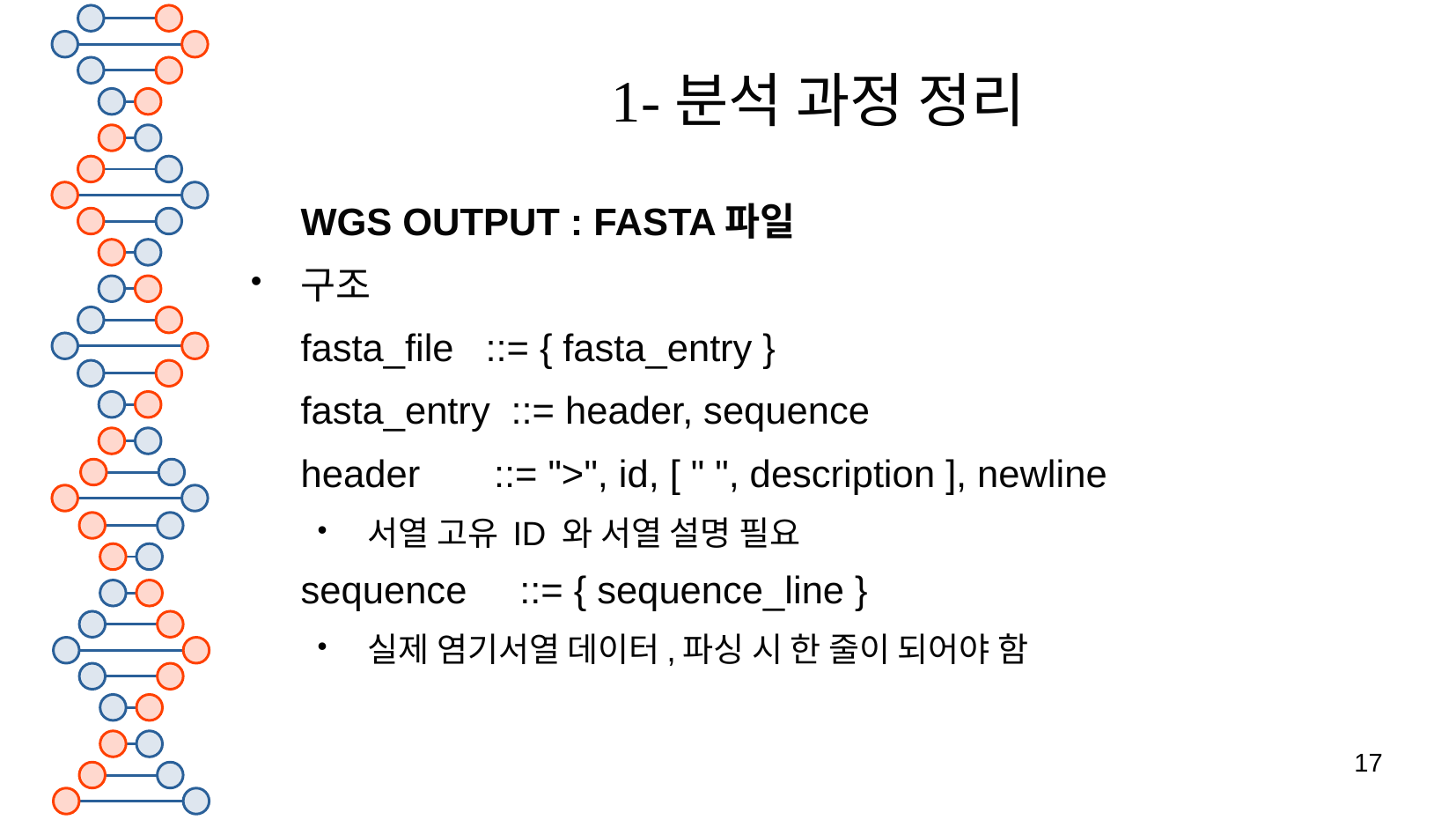

# 1-분석 과정 정리
WGS OUTPUT : FASTA파일
구조
fasta_file   ::= { fasta_entry }
fasta_entry  ::= header, sequence
header       ::= ">", id, [ " ", description ], newline
서열 고유 ID 와 서열 설명 필요
sequence     ::= { sequence_line }
실제 염기서열 데이터,파싱 시 한 줄이 되어야 함

17